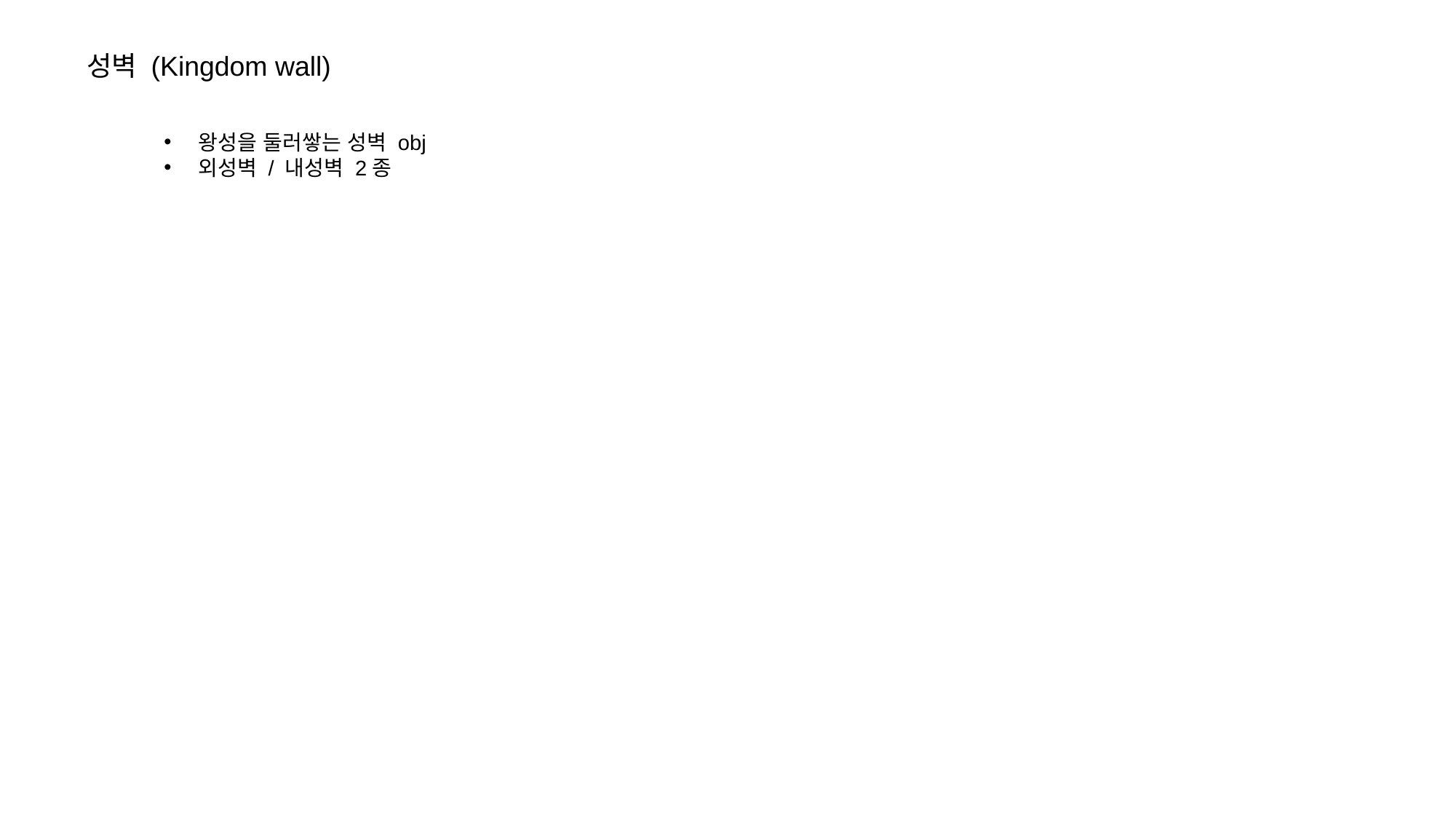

성벽 (Kingdom wall)
왕성을 둘러쌓는 성벽 obj
외성벽 / 내성벽 2종